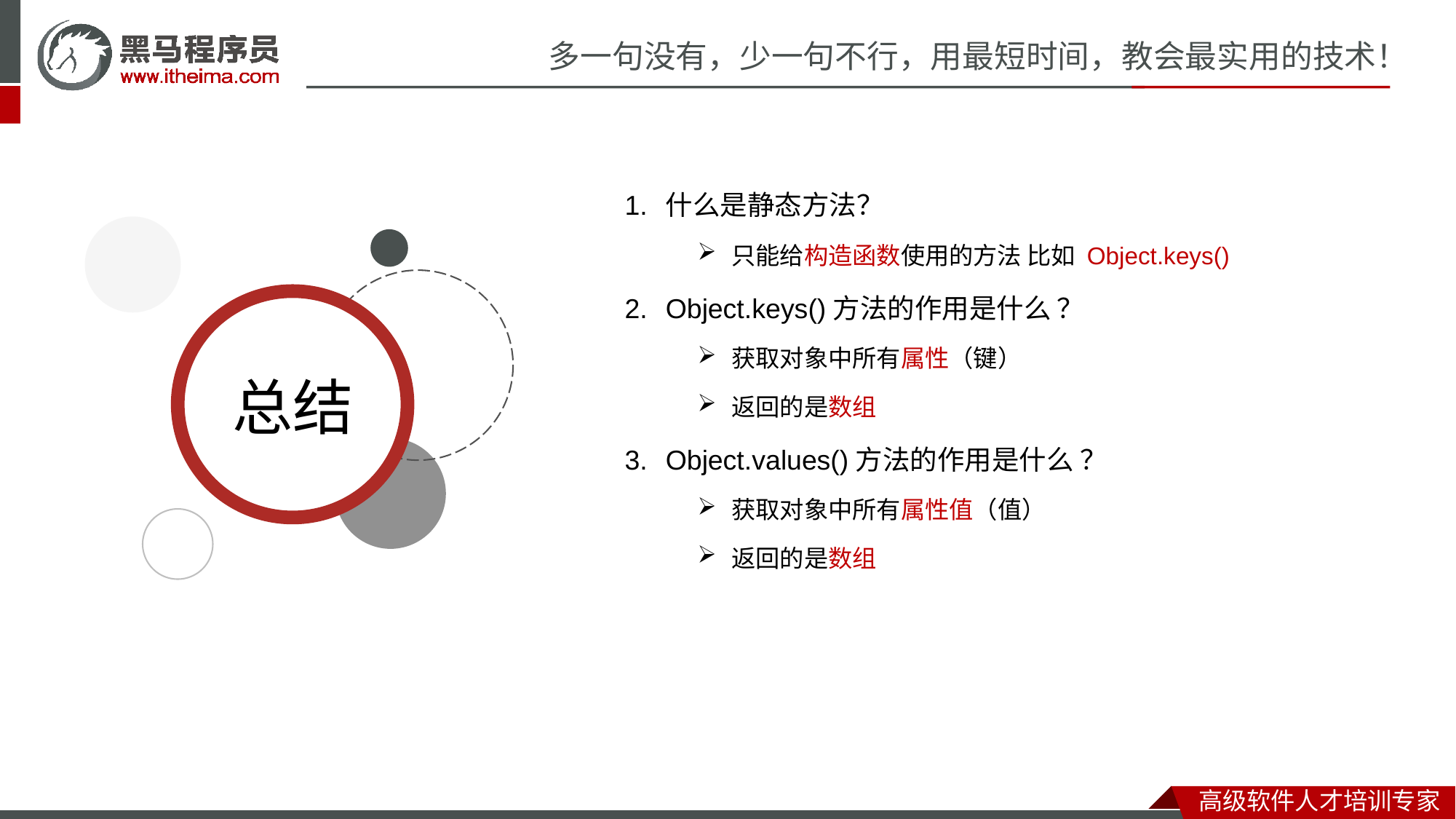

什么是静态方法？
只能给构造函数使用的方法 比如 Object.keys()
Object.keys()方法的作用是什么 ？
获取对象中所有属性（键）
返回的是数组
Object.values()方法的作用是什么 ？
获取对象中所有属性值（值）
返回的是数组